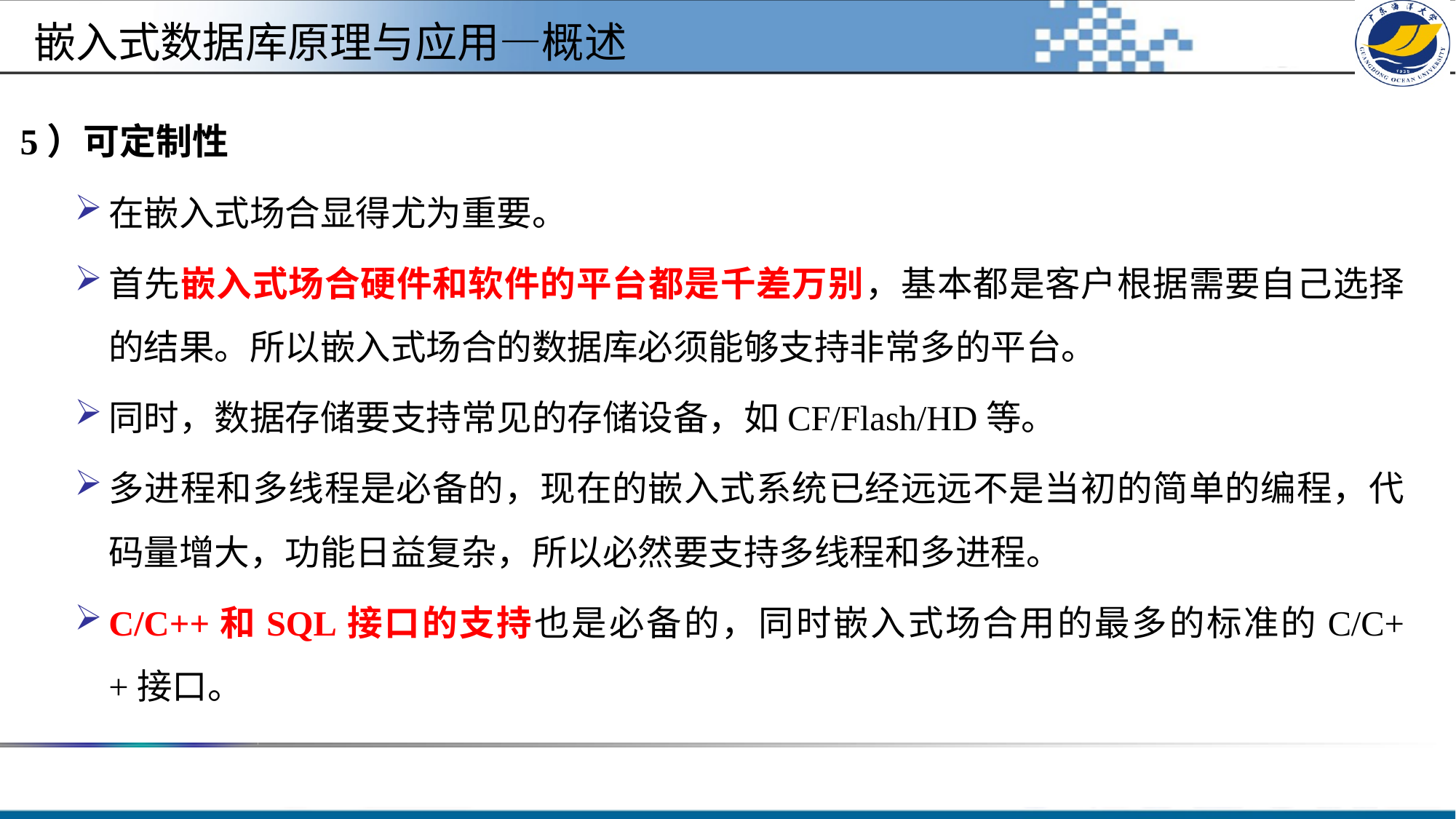

#
嵌入式数据库原理与应用—概述
5）可定制性
在嵌入式场合显得尤为重要。
首先嵌入式场合硬件和软件的平台都是千差万别，基本都是客户根据需要自己选择的结果。所以嵌入式场合的数据库必须能够支持非常多的平台。
同时，数据存储要支持常见的存储设备，如CF/Flash/HD等。
多进程和多线程是必备的，现在的嵌入式系统已经远远不是当初的简单的编程，代码量增大，功能日益复杂，所以必然要支持多线程和多进程。
C/C++和SQL接口的支持也是必备的，同时嵌入式场合用的最多的标准的C/C++接口。